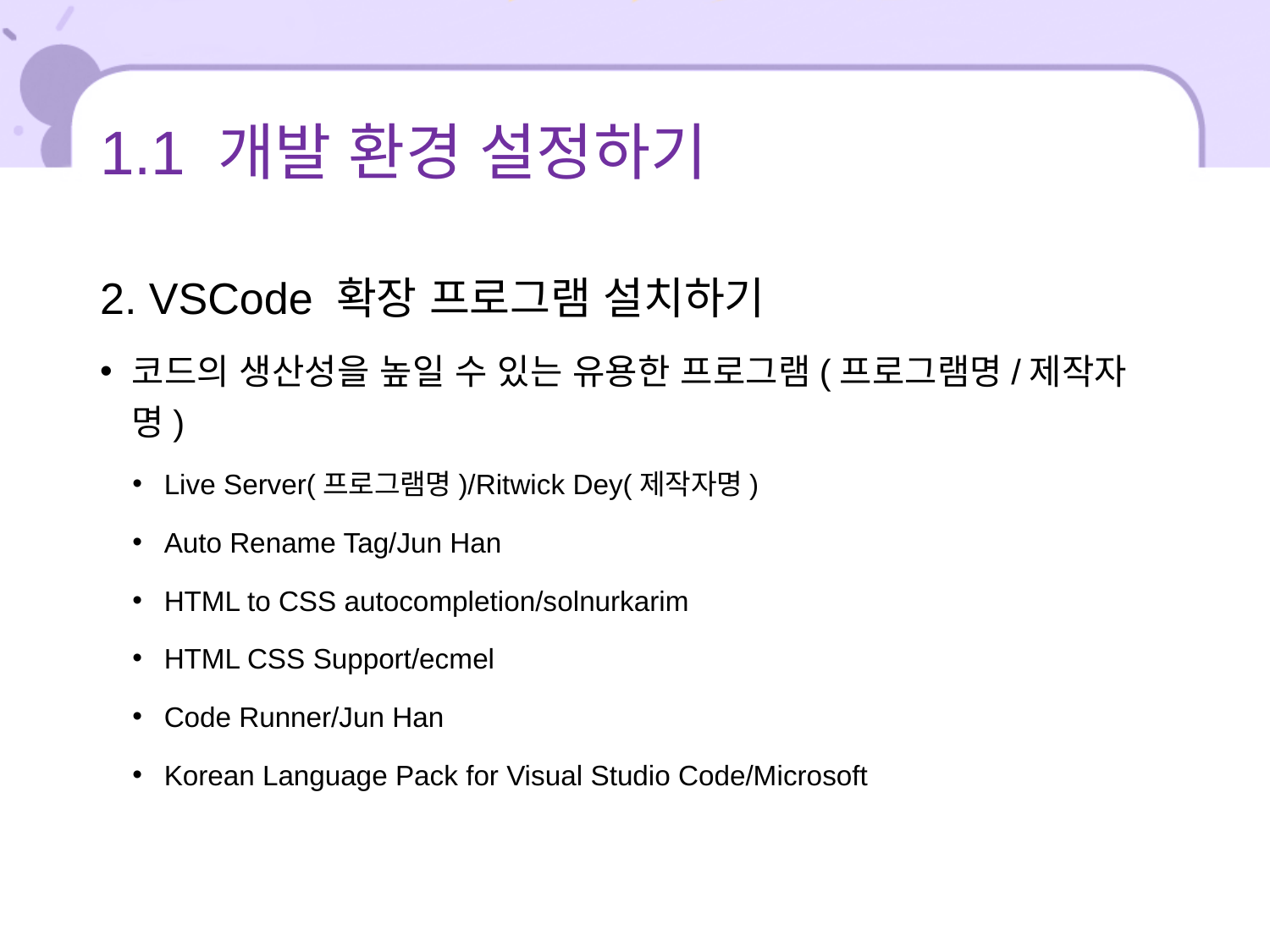

# 1.1 개발 환경 설정하기
2. VSCode 확장 프로그램 설치하기
코드의 생산성을 높일 수 있는 유용한 프로그램(프로그램명/제작자명)
Live Server(프로그램명)/Ritwick Dey(제작자명)
Auto Rename Tag/Jun Han
HTML to CSS autocompletion/solnurkarim
HTML CSS Support/ecmel
Code Runner/Jun Han
Korean Language Pack for Visual Studio Code/Microsoft